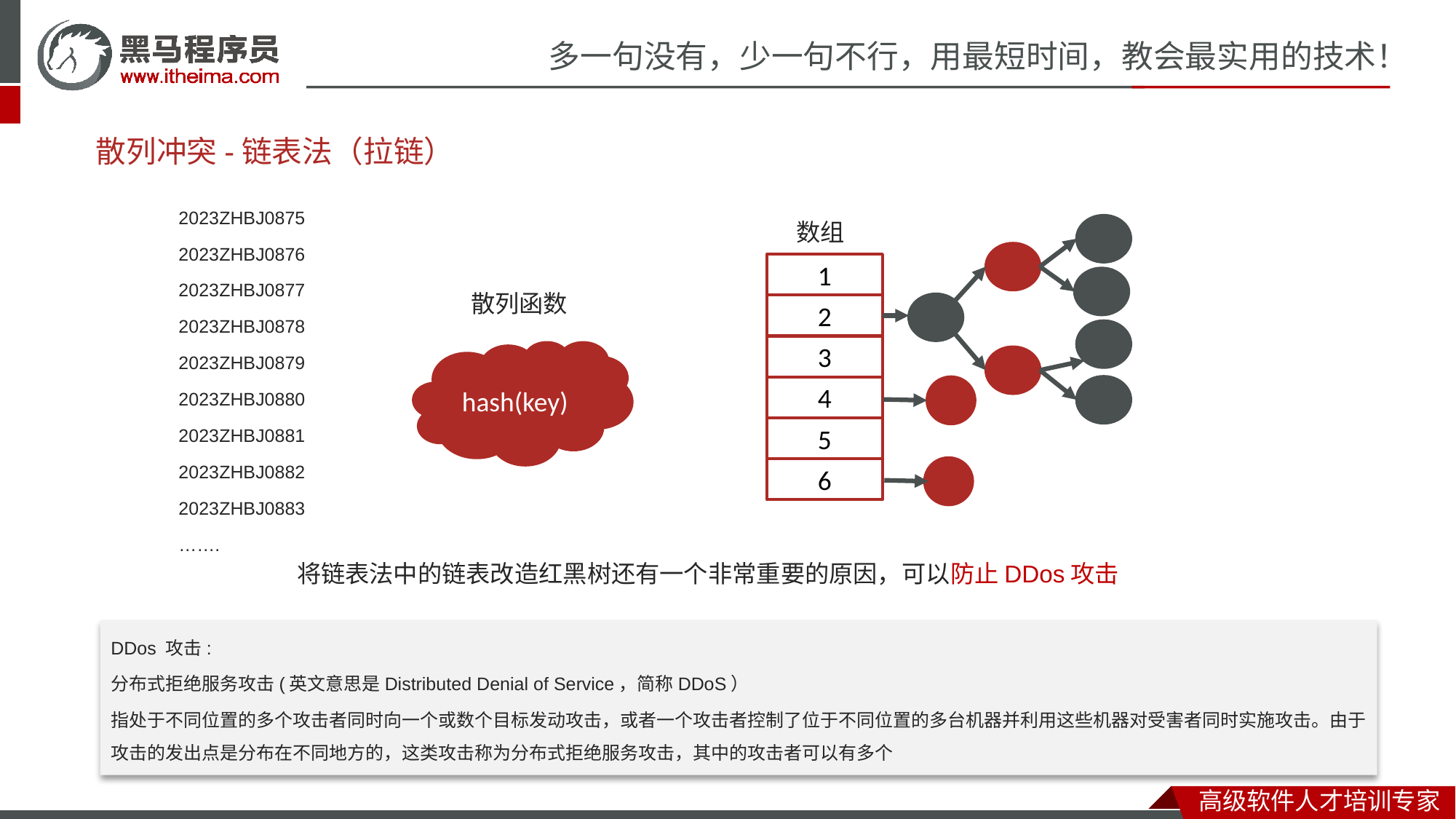

# 散列冲突-链表法（拉链）
2023ZHBJ0875
2023ZHBJ0876
2023ZHBJ0877
2023ZHBJ0878
2023ZHBJ0879
2023ZHBJ0880
2023ZHBJ0881
2023ZHBJ0882
2023ZHBJ0883
…….

数组
1
2
3
4
5
6

散列函数
hash(key)

将链表法中的链表改造红黑树还有一个非常重要的原因，可以防止DDos攻击

DDos 攻击:
分布式拒绝服务攻击(英文意思是Distributed Denial of Service，简称DDoS）
指处于不同位置的多个攻击者同时向一个或数个目标发动攻击，或者一个攻击者控制了位于不同位置的多台机器并利用这些机器对受害者同时实施攻击。由于攻击的发出点是分布在不同地方的，这类攻击称为分布式拒绝服务攻击，其中的攻击者可以有多个